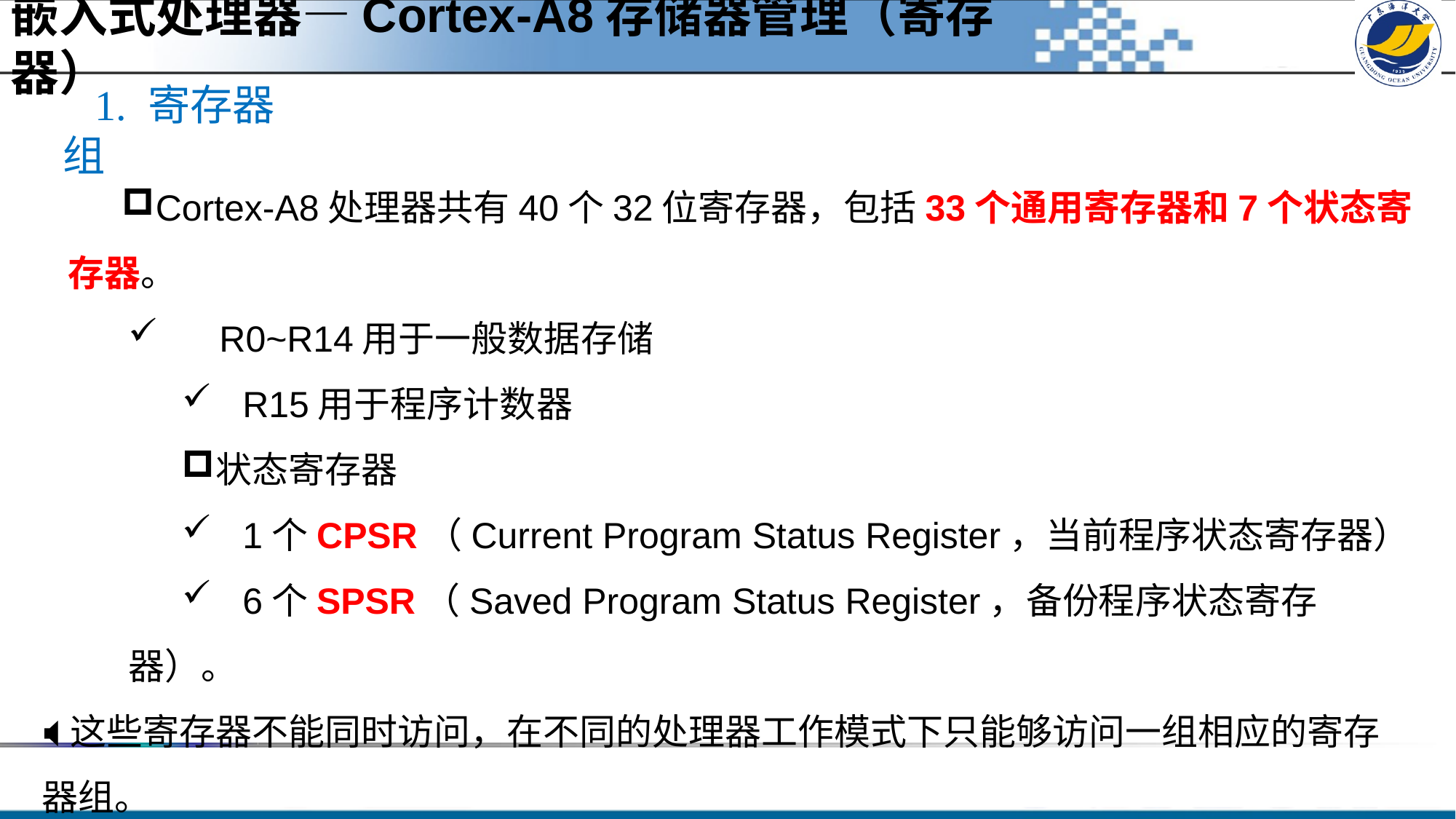

嵌入式处理器—Cortex-A8存储器管理（寄存器）
1. 寄存器组
Cortex-A8处理器共有40个32位寄存器，包括33个通用寄存器和7个状态寄存器。
      R0~R14用于一般数据存储
   R15用于程序计数器
状态寄存器
   1个CPSR（Current Program Status Register，当前程序状态寄存器）
   6个SPSR（Saved Program Status Register，备份程序状态寄存器）。
🔈这些寄存器不能同时访问，在不同的处理器工作模式下只能够访问一组相应的寄存器组。
102